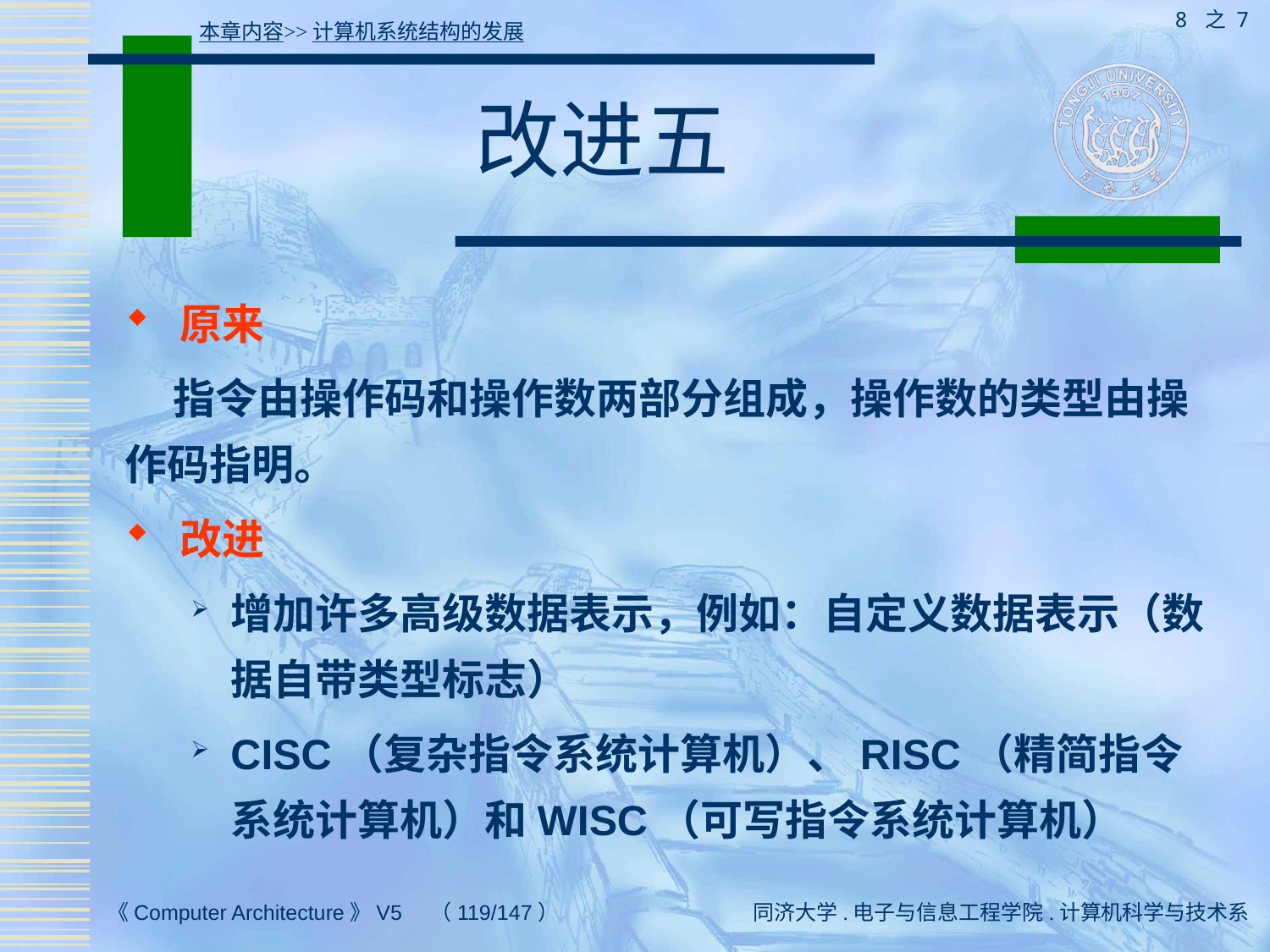

8 之 7
本章内容>>计算机系统结构的发展
# 改进五
  原来
    指令由操作码和操作数两部分组成，操作数的类型由操作码指明。
  改进
增加许多高级数据表示，例如：自定义数据表示（数据自带类型标志）
CISC（复杂指令系统计算机）、RISC（精简指令系统计算机）和WISC（可写指令系统计算机）